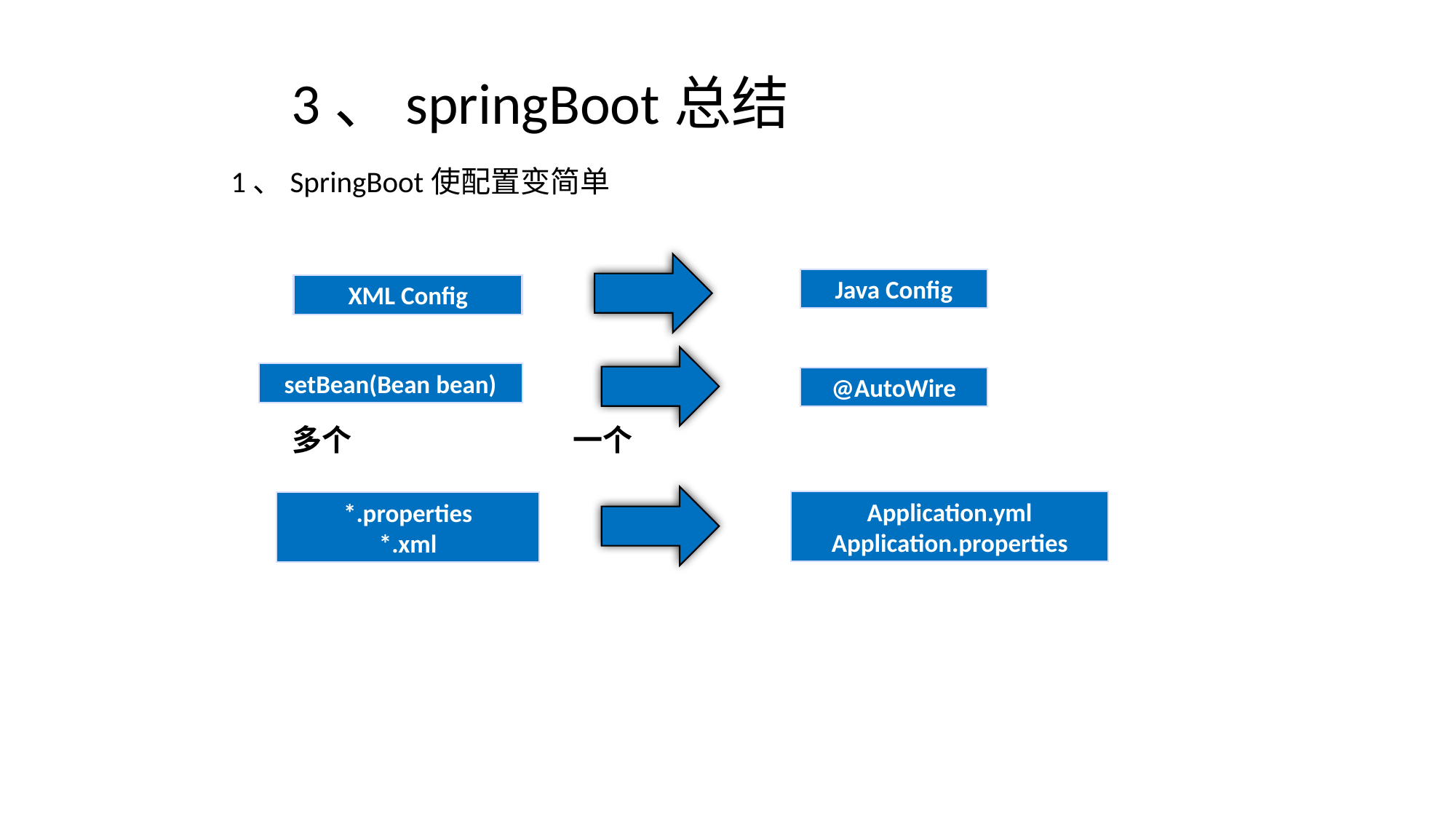

# 3、springBoot总结
1、SpringBoot使配置变简单

        多个                                 一个

Java Config
XML Config

setBean(Bean bean)
@AutoWire

Application.yml
Application.properties
*.properties
*.xml